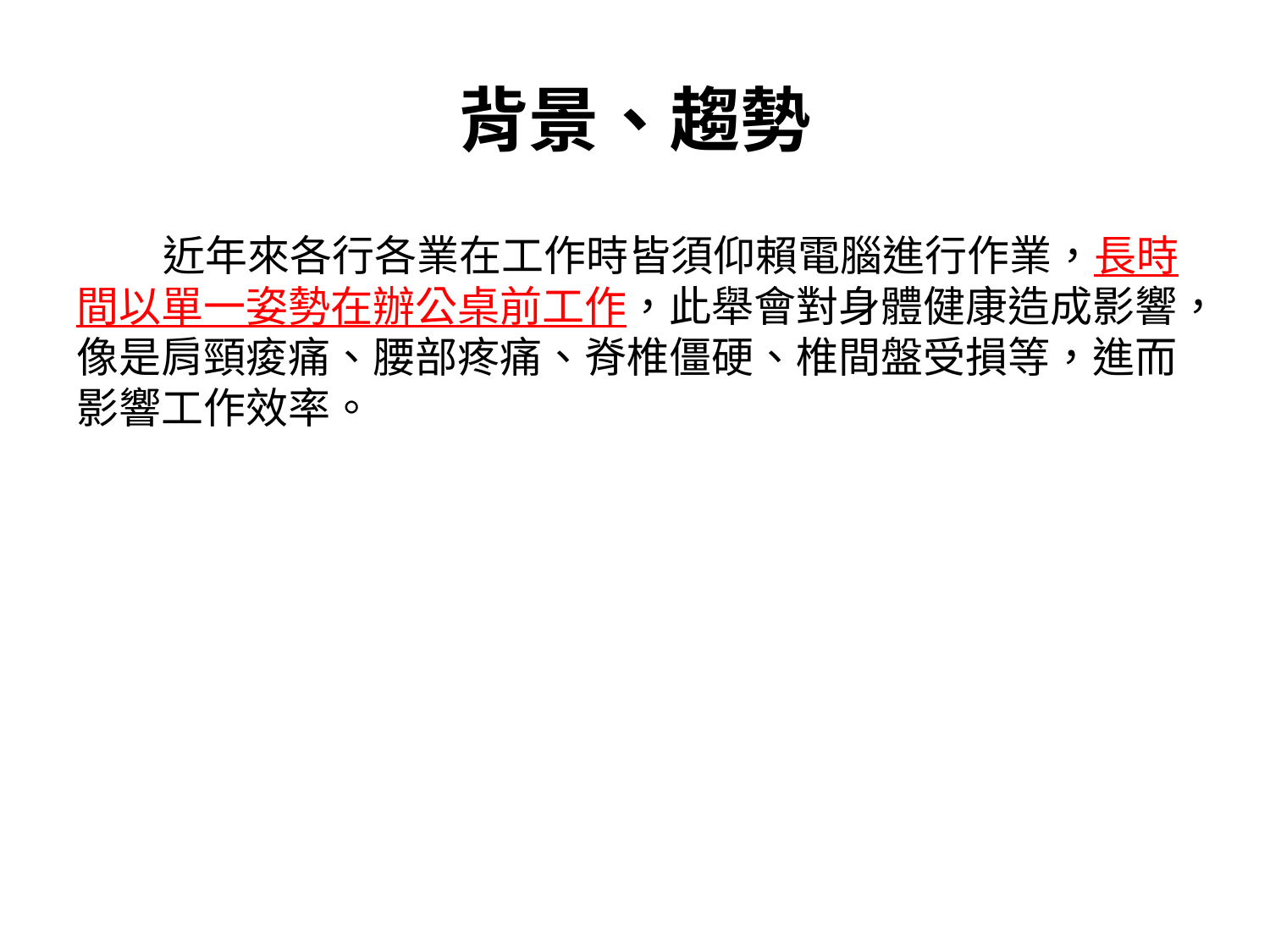

# 背景、趨勢
        近年來各行各業在工作時皆須仰賴電腦進行作業，長時間以單一姿勢在辦公桌前工作，此舉會對身體健康造成影響，像是肩頸痠痛、腰部疼痛、脊椎僵硬、椎間盤受損等，進而影響工作效率。